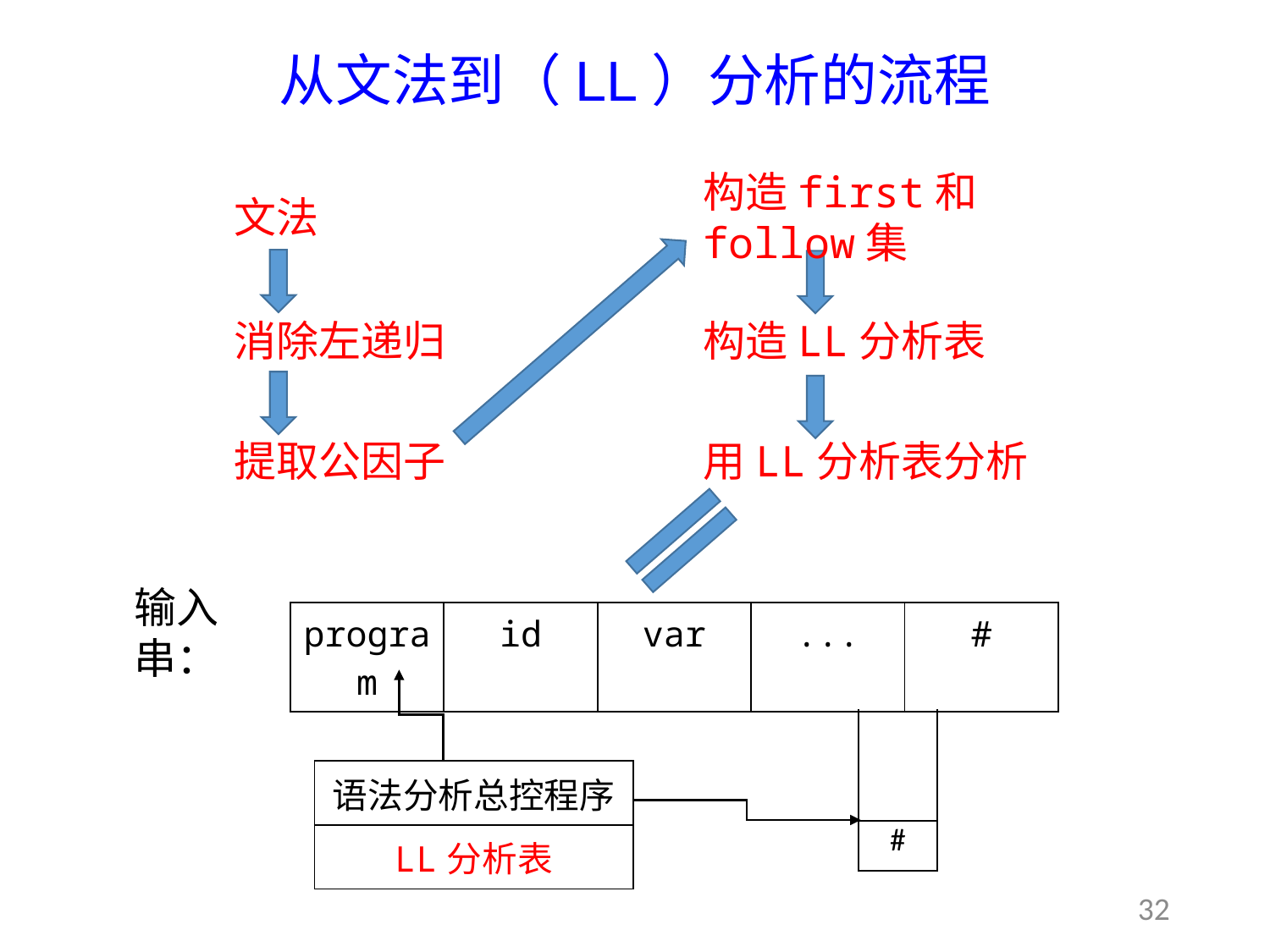

# 从文法到（LL）分析的流程
文法
构造first和follow集

消除左递归

构造LL分析表

提取公因子

用LL分析表分析

输入串：
| program | id | var | ... | # |
| --- | --- | --- | --- | --- |
|  |
| --- |
| # |
| 语法分析总控程序 |
| --- |
| LL分析表 |
32